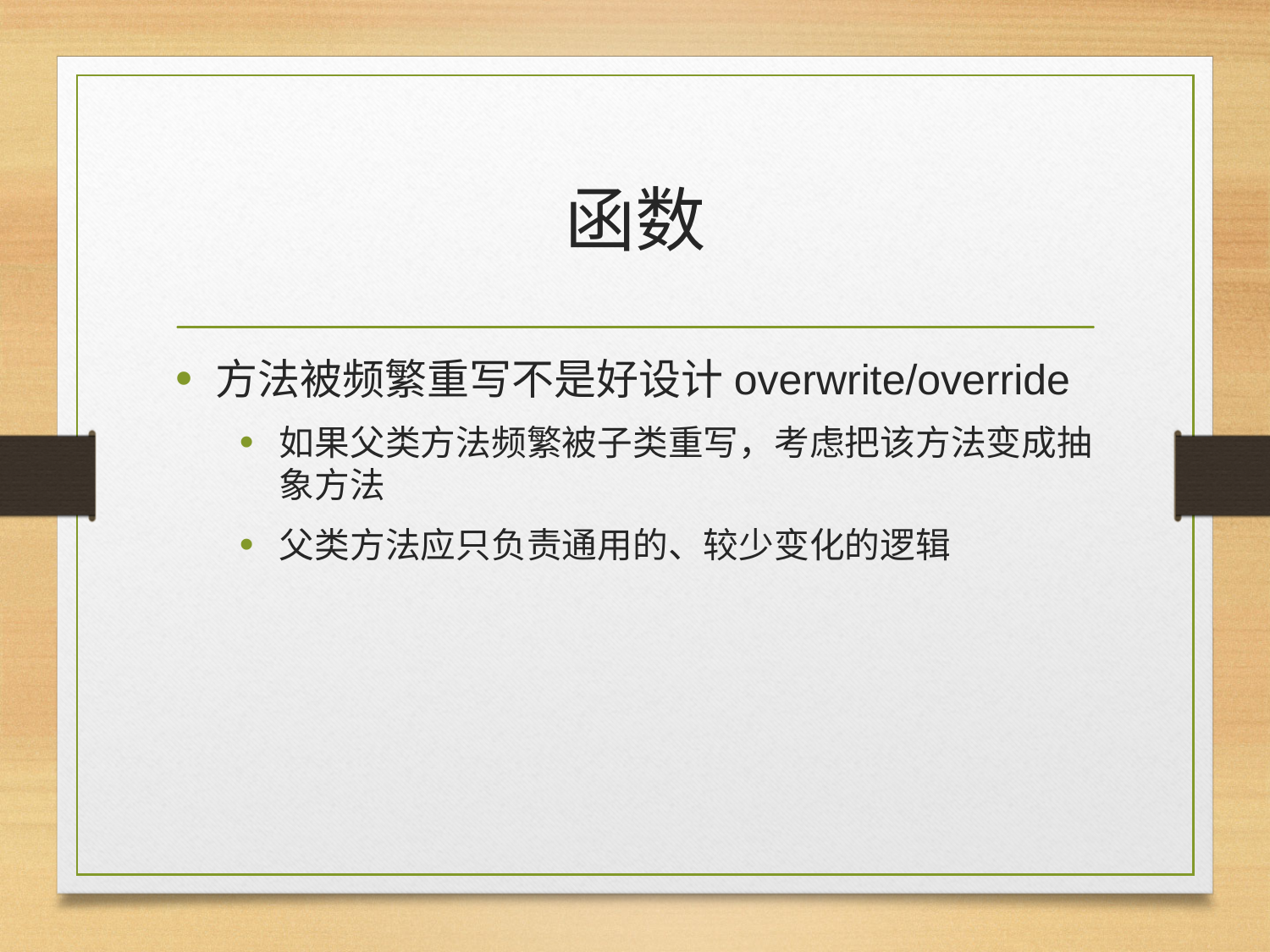

# 函数
方法被频繁重写不是好设计overwrite/override
如果父类方法频繁被子类重写，考虑把该方法变成抽象方法
父类方法应只负责通用的、较少变化的逻辑